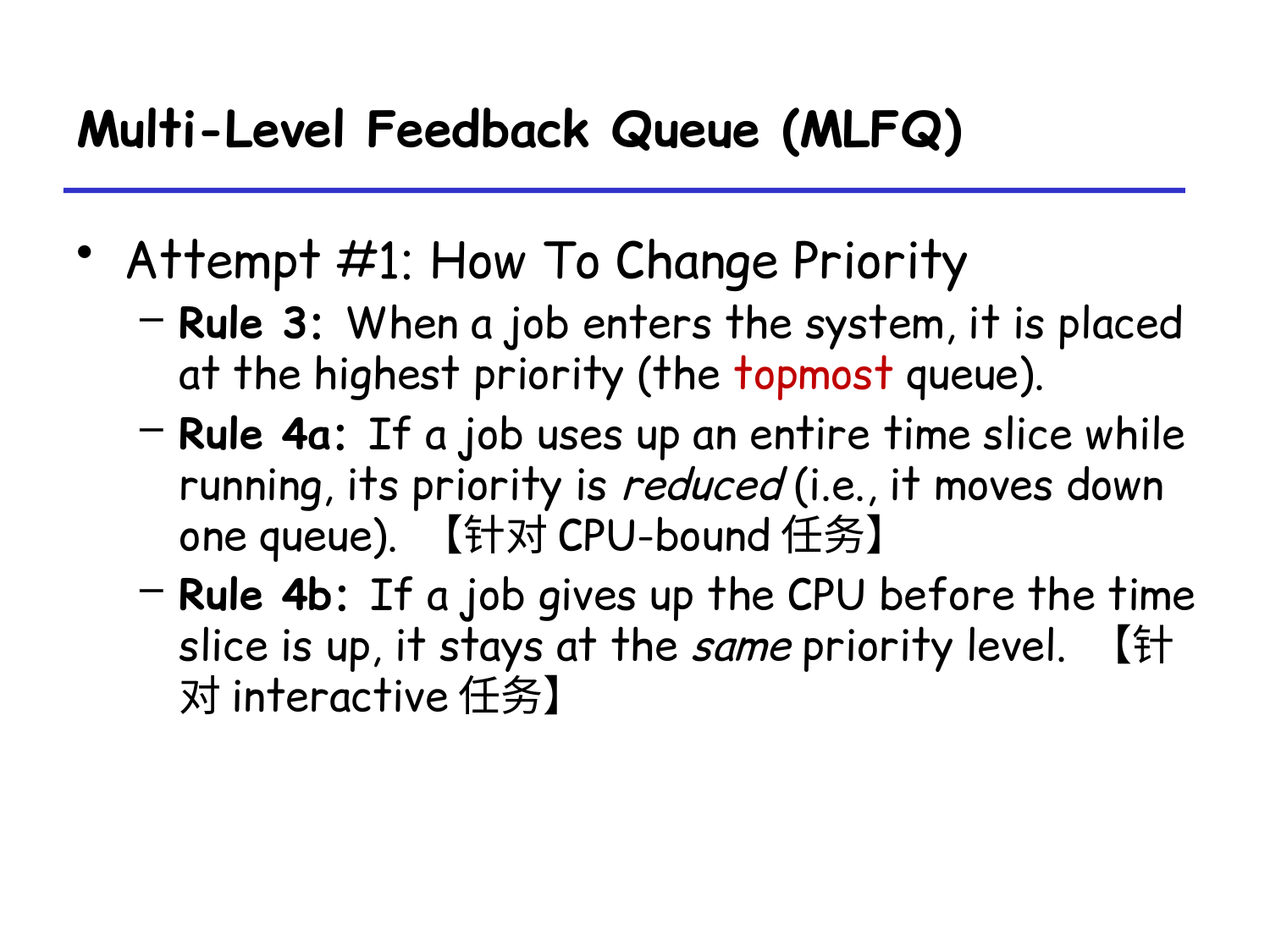

# Multi-Level Feedback Queue (MLFQ)
Attempt #1: How To Change Priority
Rule 3: When a job enters the system, it is placed at the highest priority (the topmost queue).
Rule 4a: If a job uses up an entire time slice while running, its priority is reduced (i.e., it moves down one queue). 【针对CPU-bound任务】
Rule 4b: If a job gives up the CPU before the time slice is up, it stays at the same priority level. 【针对interactive任务】

27